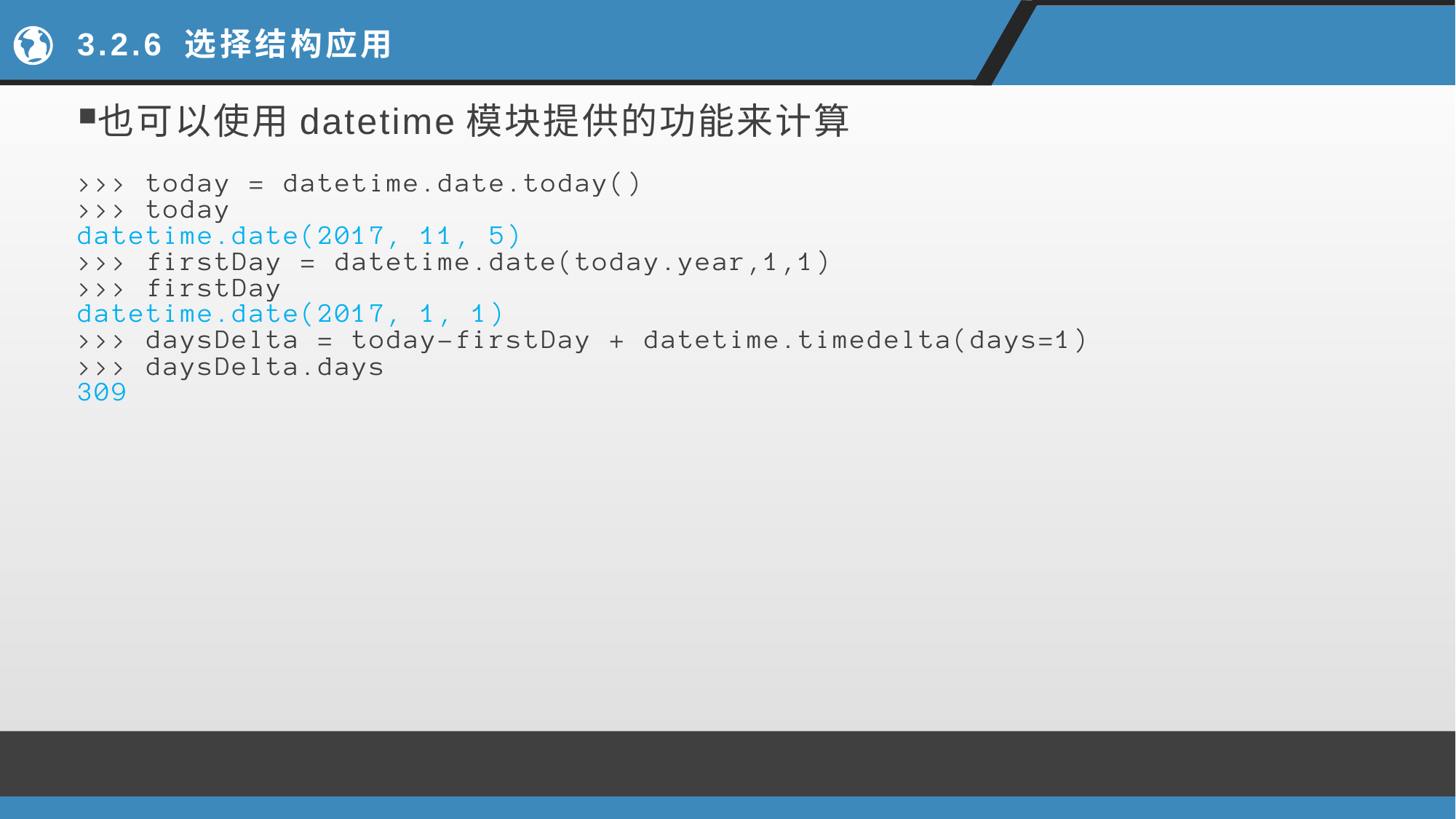

# 3.2.6 选择结构应用

也可以使用datetime模块提供的功能来计算

>>> today = datetime.date.today()
>>> today
datetime.date(2017, 11, 5)
>>> firstDay = datetime.date(today.year,1,1)
>>> firstDay
datetime.date(2017, 1, 1)
>>> daysDelta = today-firstDay + datetime.timedelta(days=1)
>>> daysDelta.days
309